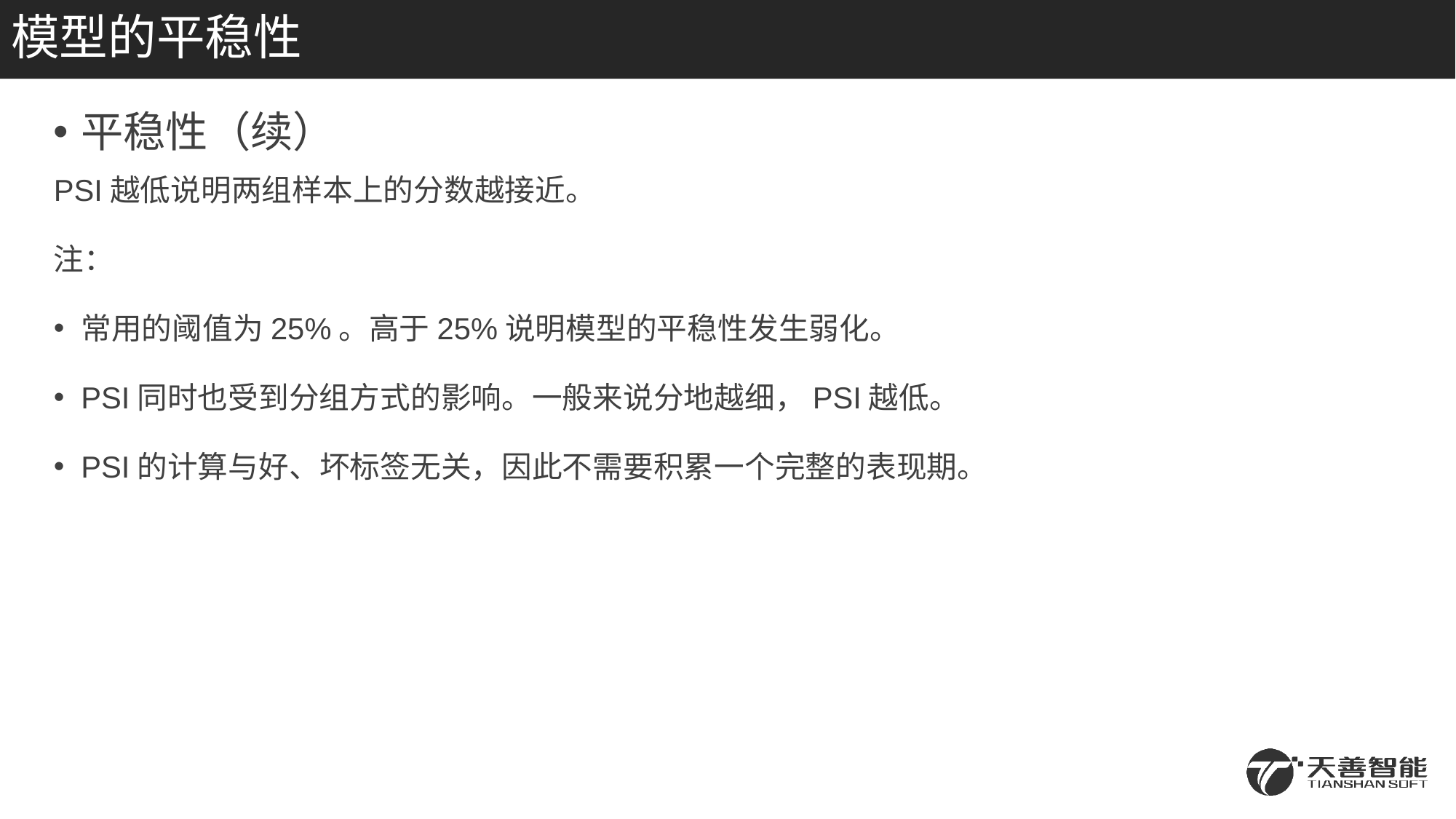

# 模型的平稳性
平稳性（续）
PSI越低说明两组样本上的分数越接近。
注：
常用的阈值为25%。高于25%说明模型的平稳性发生弱化。
PSI同时也受到分组方式的影响。一般来说分地越细，PSI越低。
PSI的计算与好、坏标签无关，因此不需要积累一个完整的表现期。